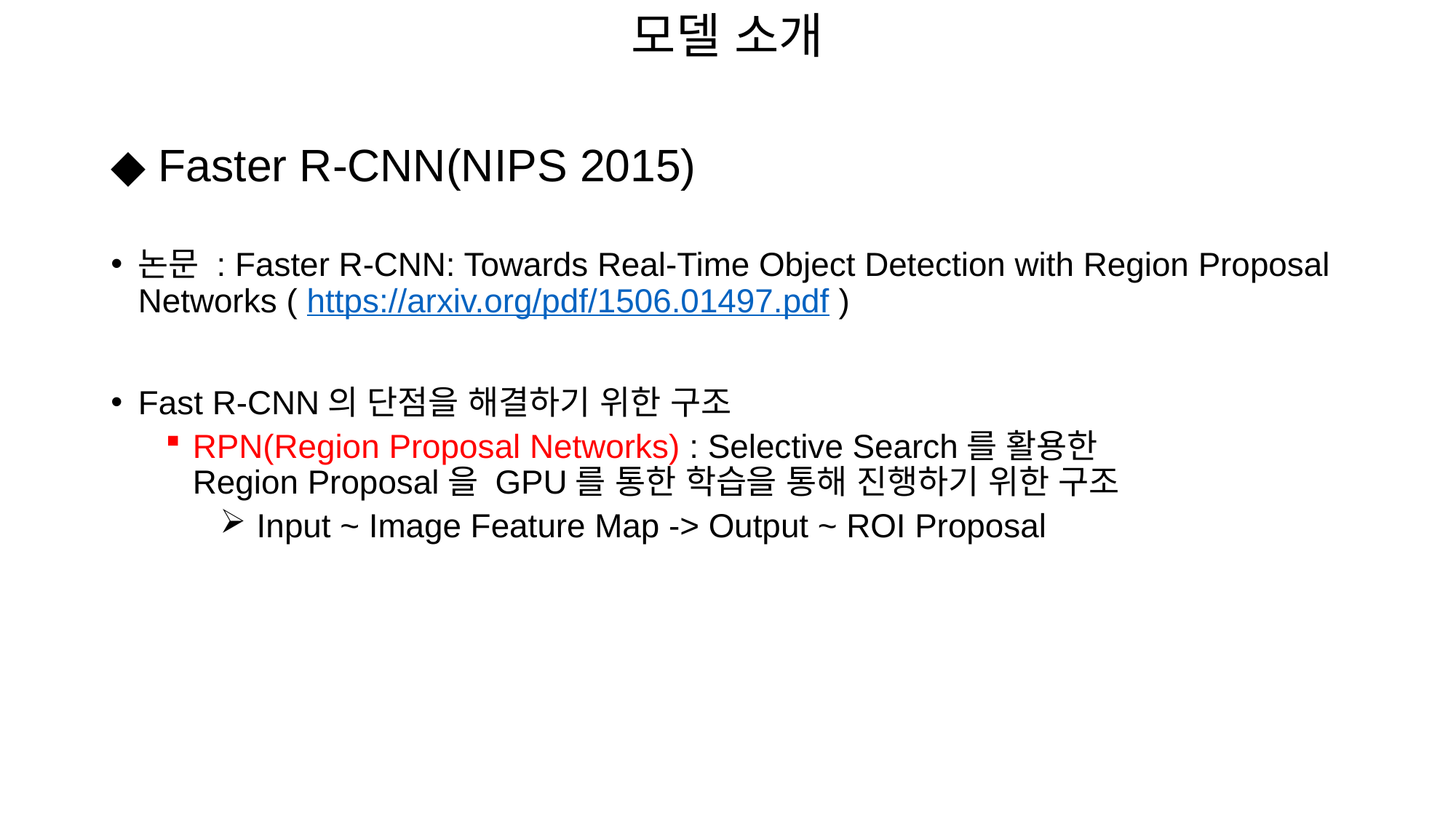

모델 소개
# ◆ Faster R-CNN(NIPS 2015)
논문 : Faster R-CNN: Towards Real-Time Object Detection with Region Proposal Networks ( https://arxiv.org/pdf/1506.01497.pdf )

Fast R-CNN의 단점을 해결하기 위한 구조
RPN(Region Proposal Networks) : Selective Search를 활용한
Region Proposal을 GPU를 통한 학습을 통해 진행하기 위한 구조
 Input ~ Image Feature Map -> Output ~ ROI Proposal